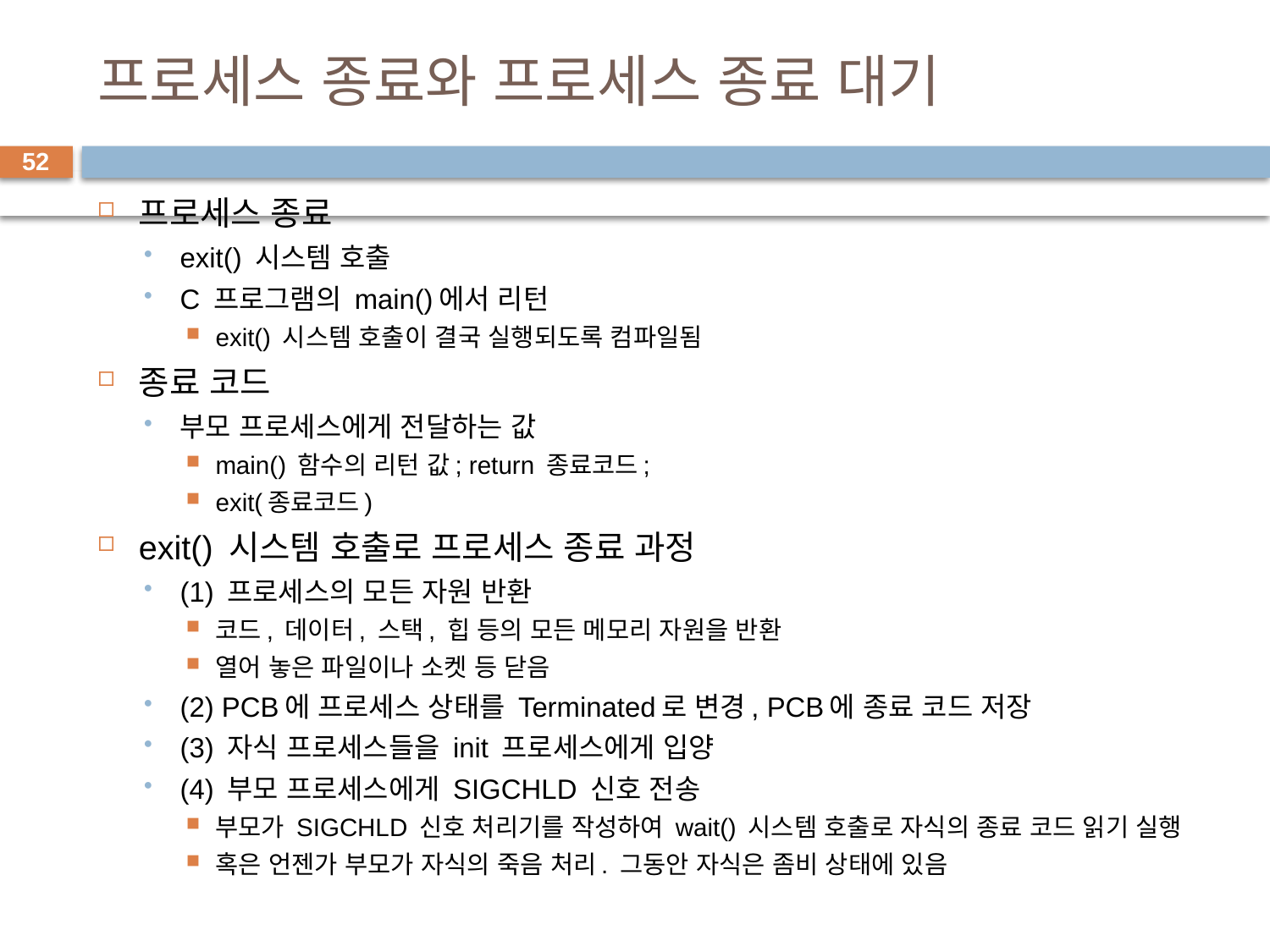

# 프로세스 종료와 프로세스 종료 대기
52
프로세스 종료
exit() 시스템 호출
C 프로그램의 main()에서 리턴
exit() 시스템 호출이 결국 실행되도록 컴파일됨
종료 코드
부모 프로세스에게 전달하는 값
main() 함수의 리턴 값; return 종료코드;
exit(종료코드)
exit() 시스템 호출로 프로세스 종료 과정
(1) 프로세스의 모든 자원 반환
코드, 데이터, 스택, 힙 등의 모든 메모리 자원을 반환
열어 놓은 파일이나 소켓 등 닫음
(2) PCB에 프로세스 상태를 Terminated로 변경, PCB에 종료 코드 저장
(3) 자식 프로세스들을 init 프로세스에게 입양
(4) 부모 프로세스에게 SIGCHLD 신호 전송
부모가 SIGCHLD 신호 처리기를 작성하여 wait() 시스템 호출로 자식의 종료 코드 읽기 실행
혹은 언젠가 부모가 자식의 죽음 처리. 그동안 자식은 좀비 상태에 있음